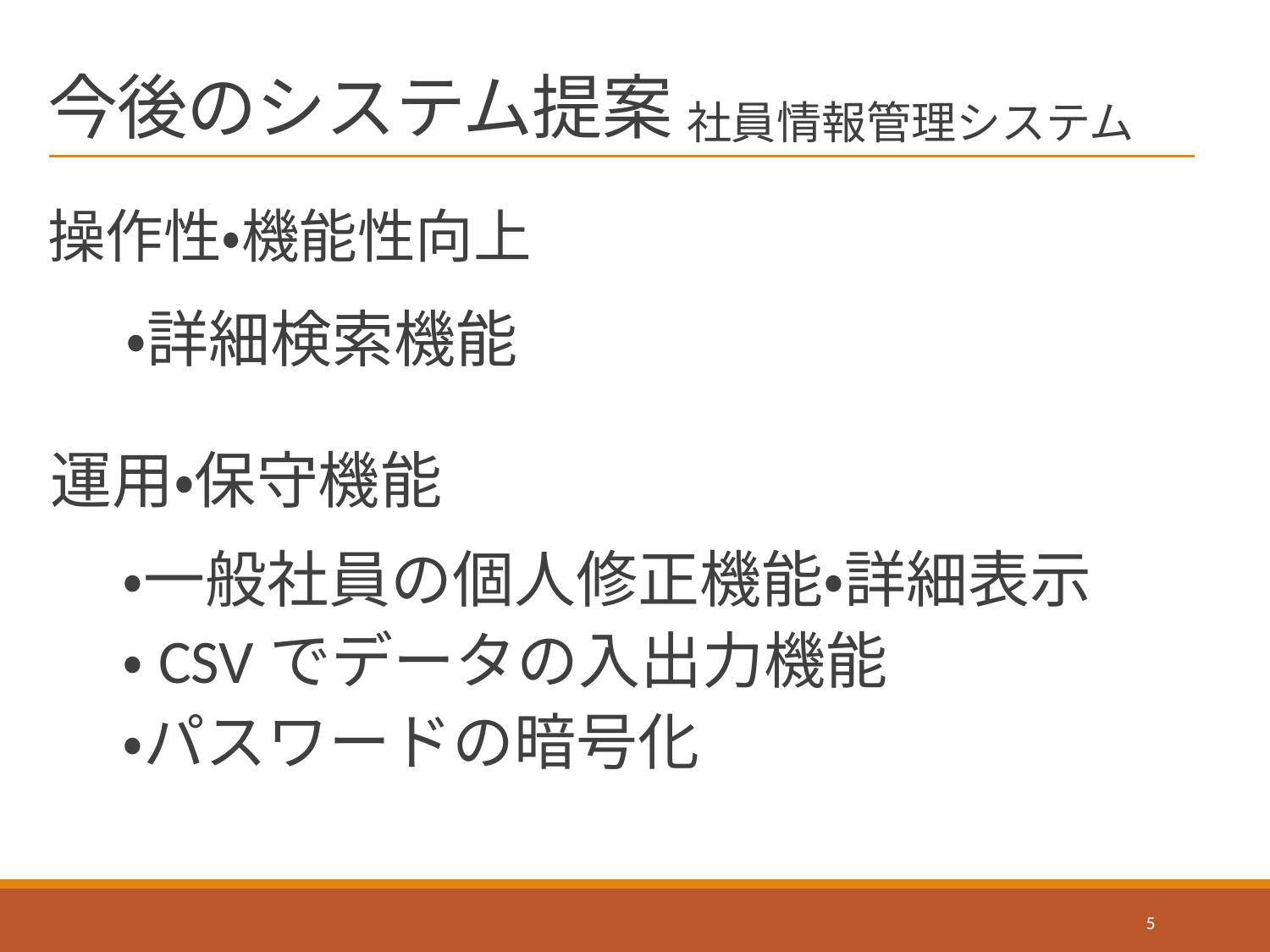

# 今後のシステム提案
社員情報管理システム
操作性・機能性向上
・詳細検索機能
運用・保守機能
・一般社員の個人修正機能・詳細表示
・CSVでデータの入出力機能
・パスワードの暗号化
5